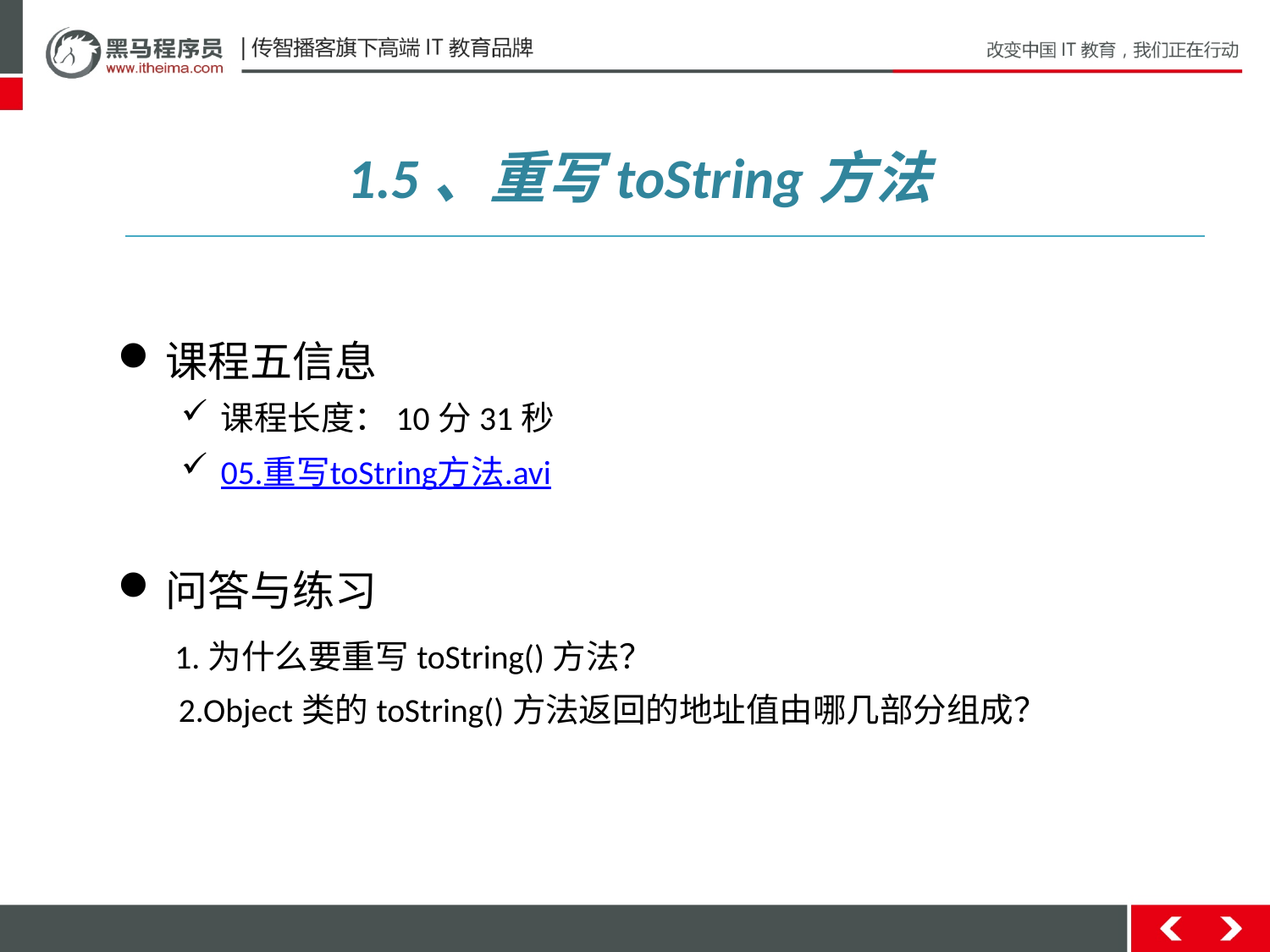

1.5、重写toString方法

课程五信息
课程长度：10分31秒
05.重写toString方法.avi

问答与练习
      1.为什么要重写toString()方法？
        2.Object类的toString()方法返回的地址值由哪几部分组成？